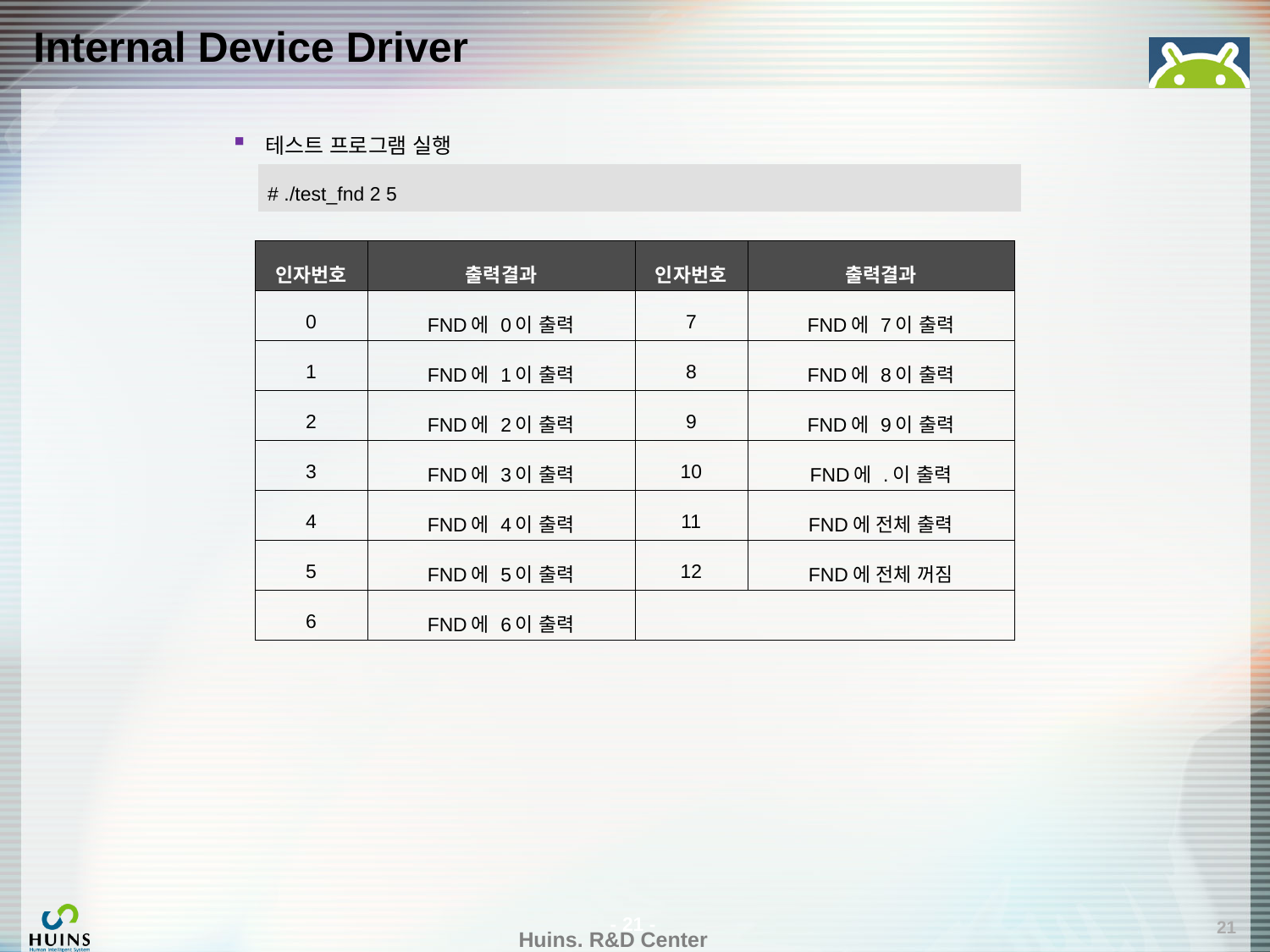

# Internal Device Driver
테스트 프로그램 실행

| # ./test\_fnd 2 5 |
| --- |
| 인자번호 | 출력결과 | 인자번호 | 출력결과 |
| --- | --- | --- | --- |
| 0 | FND에 0이 출력 | 7 | FND에 7이 출력 |
| 1 | FND에 1이 출력 | 8 | FND에 8이 출력 |
| 2 | FND에 2이 출력 | 9 | FND에 9이 출력 |
| 3 | FND에 3이 출력 | 10 | FND에 .이 출력 |
| 4 | FND에 4이 출력 | 11 | FND에 전체 출력 |
| 5 | FND에 5이 출력 | 12 | FND에 전체 꺼짐 |
| 6 | FND에 6이 출력 |  |  |
21